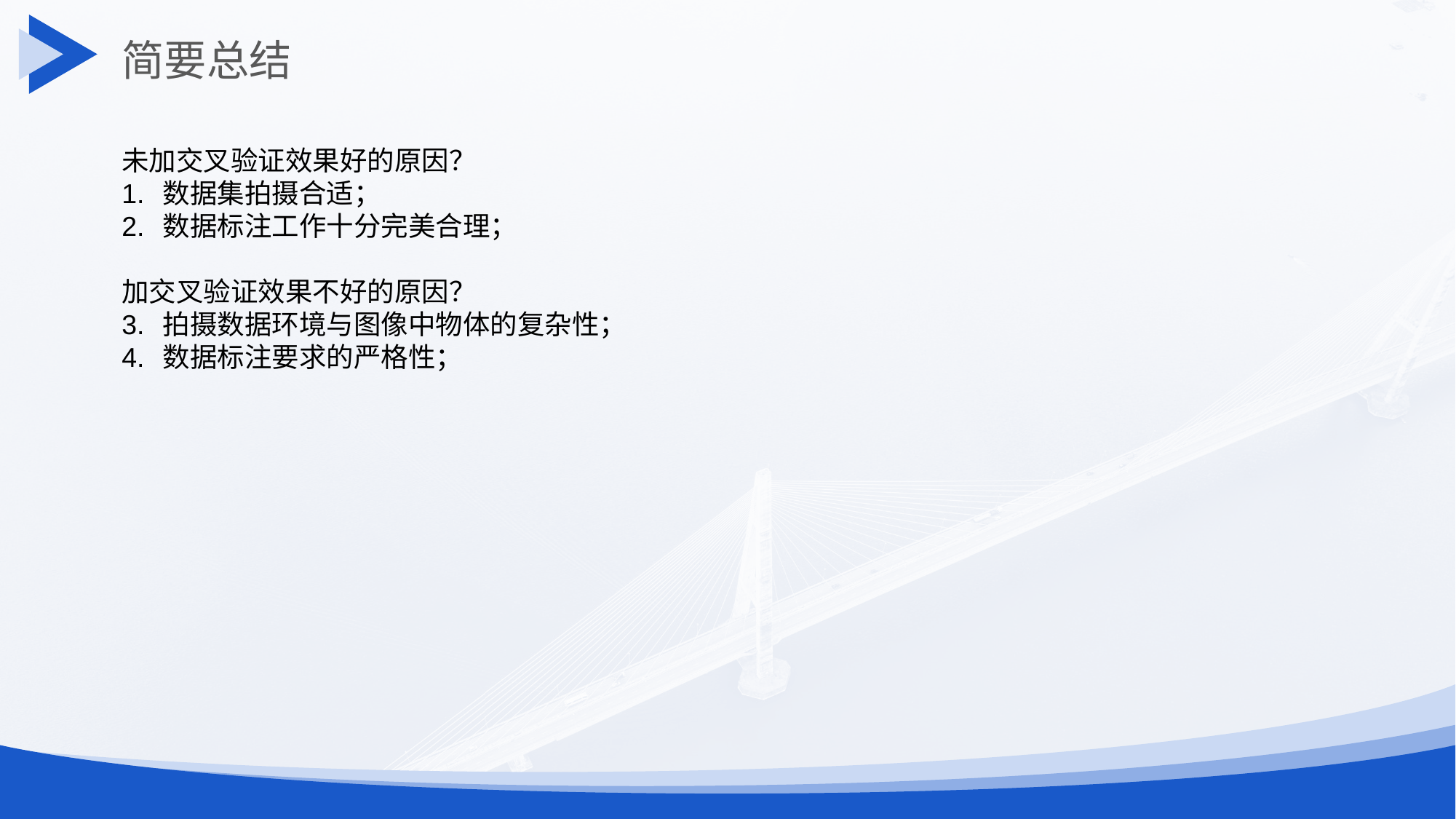

简要总结
未加交叉验证效果好的原因？
数据集拍摄合适；
数据标注工作十分完美合理；

加交叉验证效果不好的原因？
拍摄数据环境与图像中物体的复杂性；
数据标注要求的严格性；